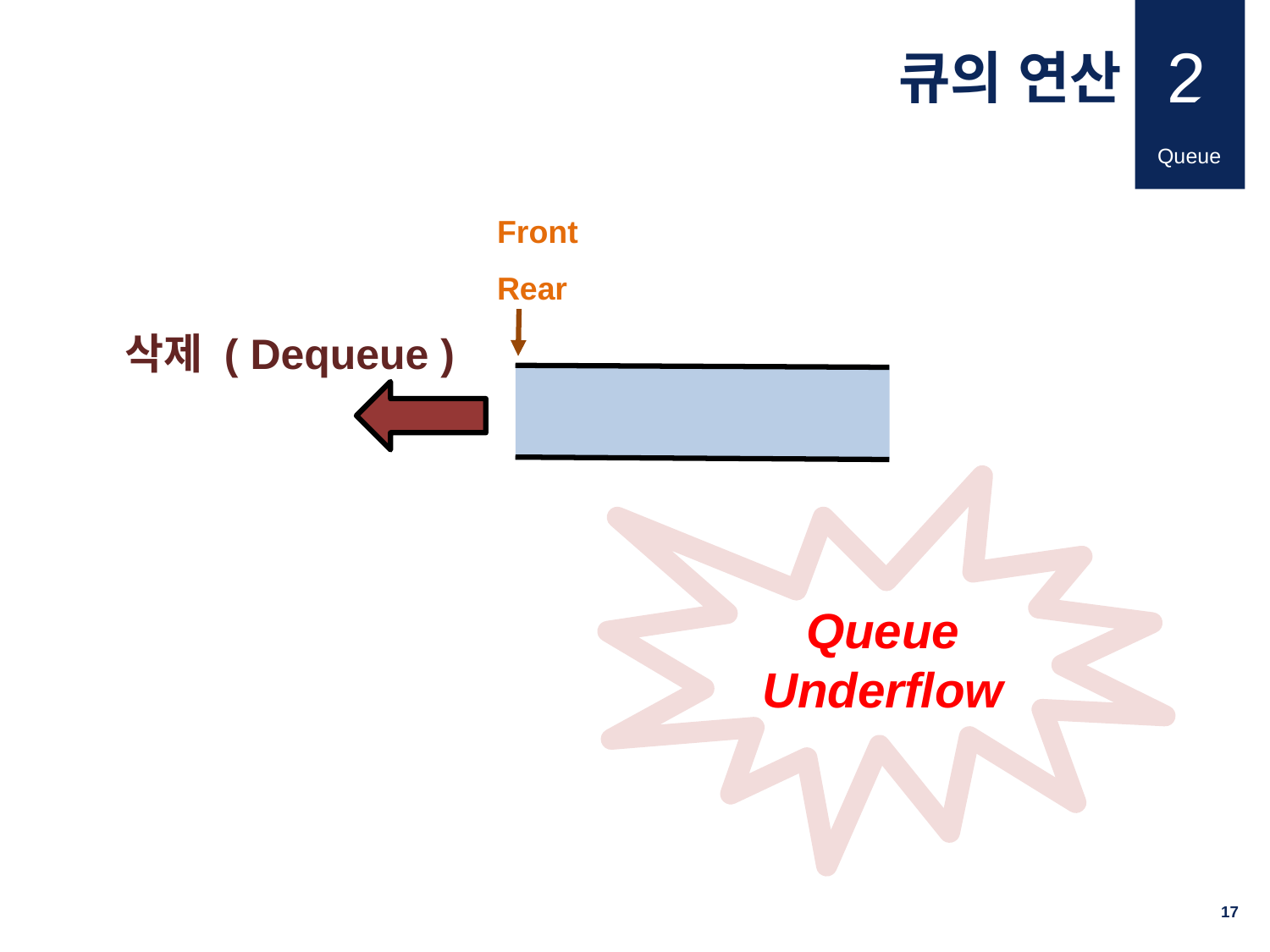

2

큐의 연산
Queue
Front
Rear

삭제 ( Dequeue )

Queue Underflow
17